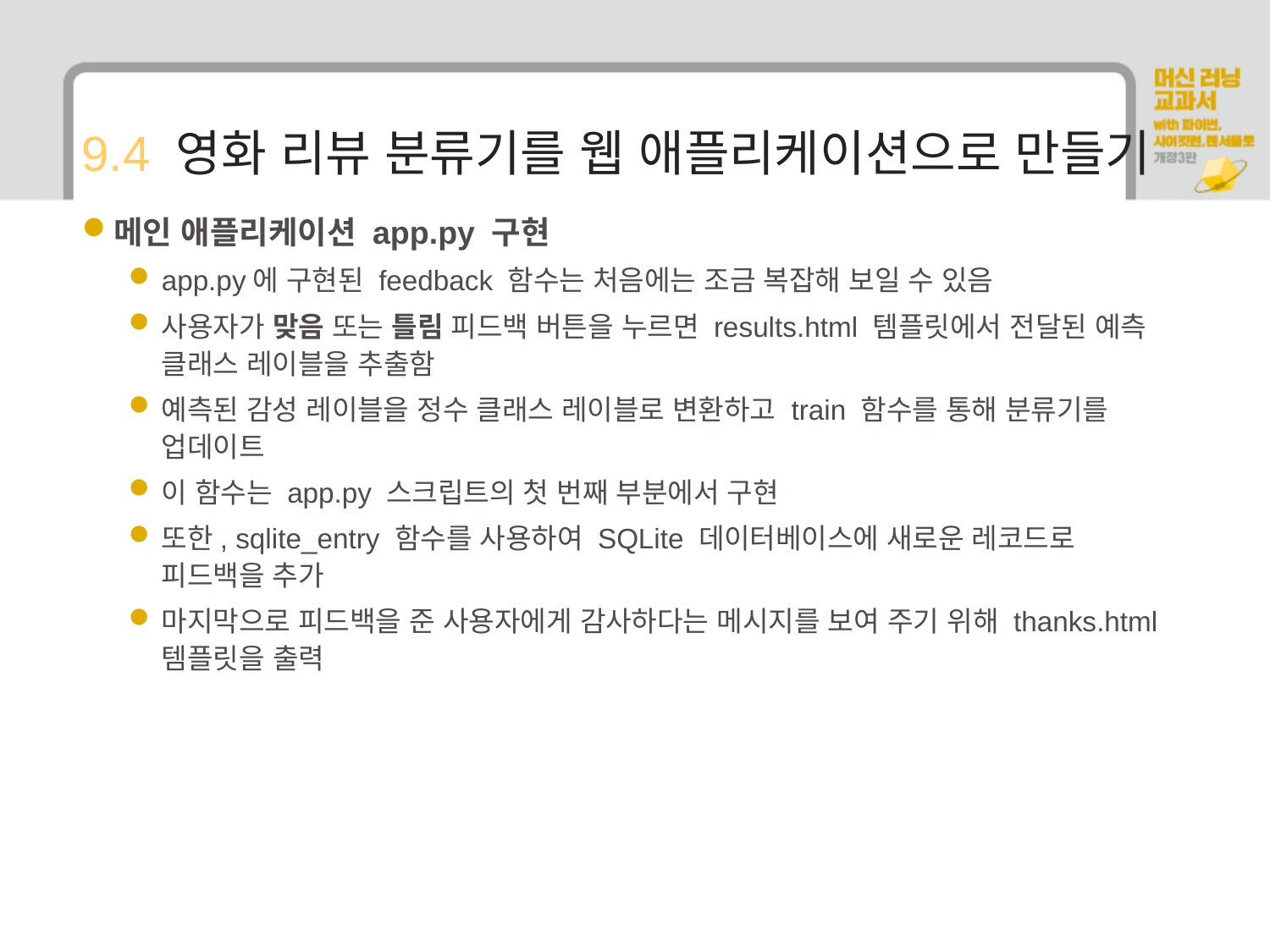

# 9.4 영화 리뷰 분류기를 웹 애플리케이션으로 만들기
메인 애플리케이션 app.py 구현
app.py에 구현된 feedback 함수는 처음에는 조금 복잡해 보일 수 있음
사용자가 맞음 또는 틀림 피드백 버튼을 누르면 results.html 템플릿에서 전달된 예측 클래스 레이블을 추출함
예측된 감성 레이블을 정수 클래스 레이블로 변환하고 train 함수를 통해 분류기를 업데이트
이 함수는 app.py 스크립트의 첫 번째 부분에서 구현
또한, sqlite_entry 함수를 사용하여 SQLite 데이터베이스에 새로운 레코드로 피드백을 추가
마지막으로 피드백을 준 사용자에게 감사하다는 메시지를 보여 주기 위해 thanks.html 템플릿을 출력